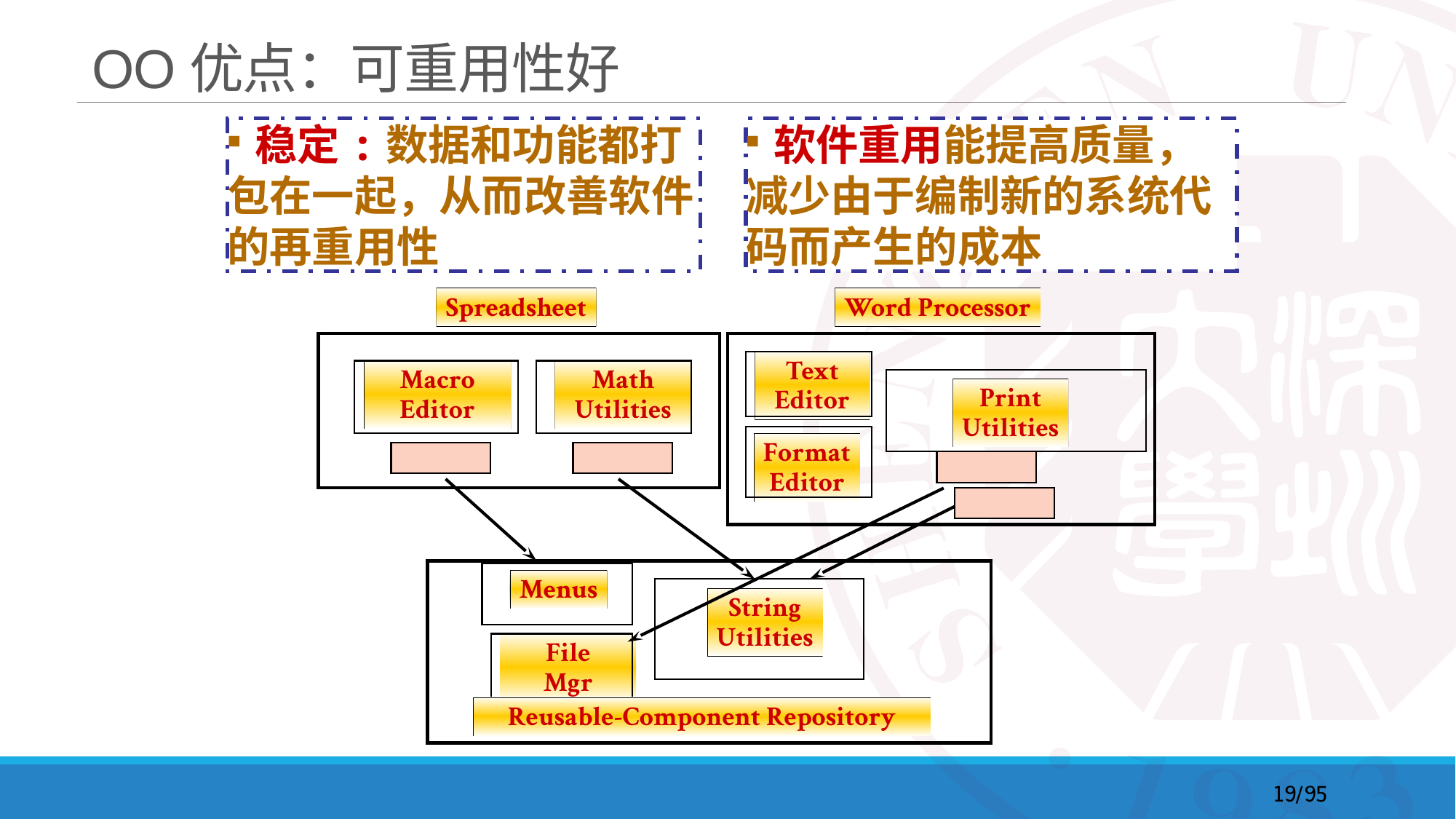

# OO优点：可重用性好
 稳定:数据和功能都打包在一起，从而改善软件的再重用性
 软件重用能提高质量，减少由于编制新的系统代码而产生的成本
Spreadsheet
Word Processor

Text
Editor

Macro
Editor
Math
Utilities

Print
Utilities

Format
Editor

Menus

String
Utilities

File
Mgr
Reusable-Component Repository
19/95